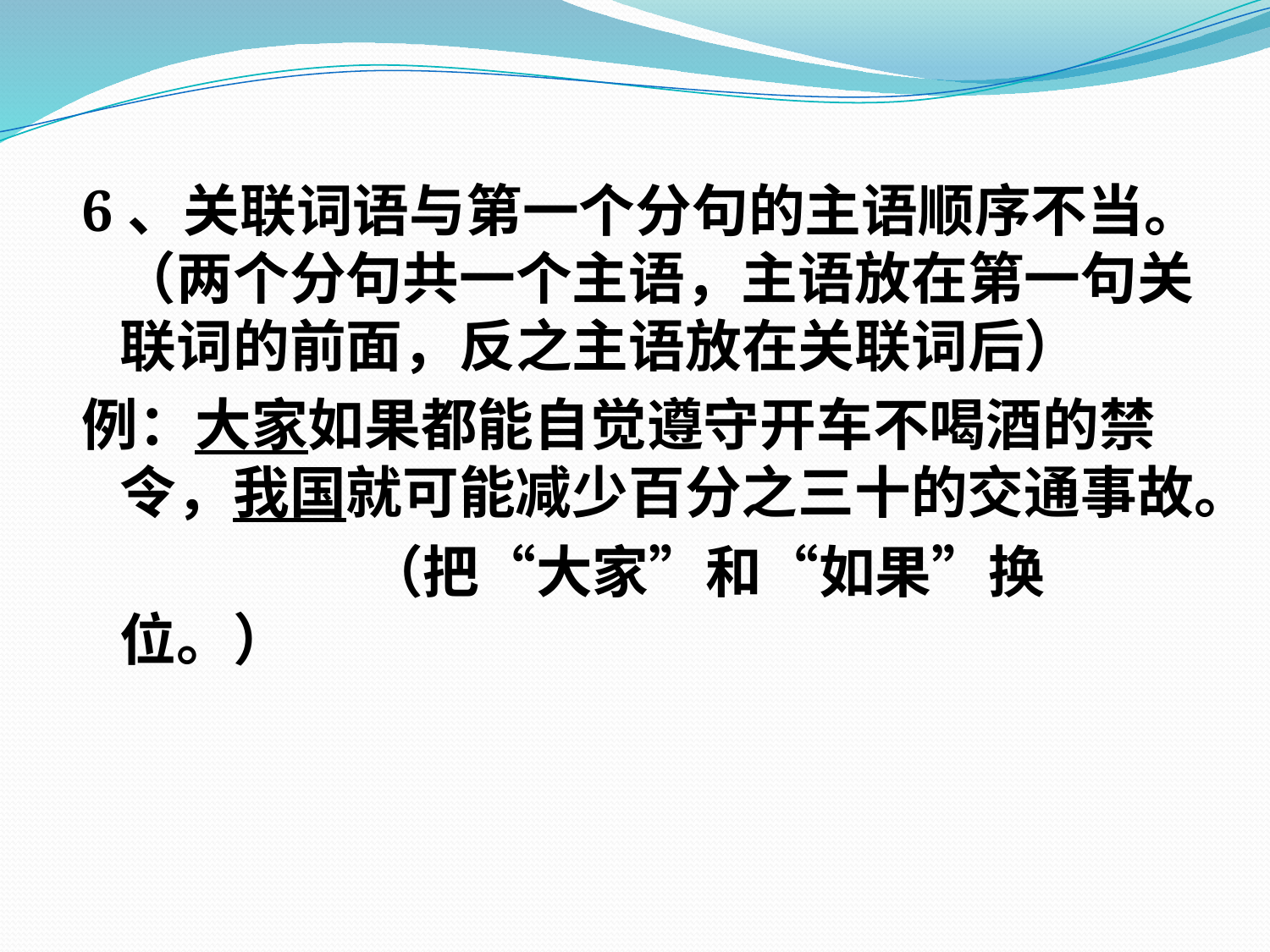

6、关联词语与第一个分句的主语顺序不当。（两个分句共一个主语，主语放在第一句关联词的前面，反之主语放在关联词后）
例：大家如果都能自觉遵守开车不喝酒的禁令，我国就可能减少百分之三十的交通事故。
                     （把“大家”和“如果”换位。）